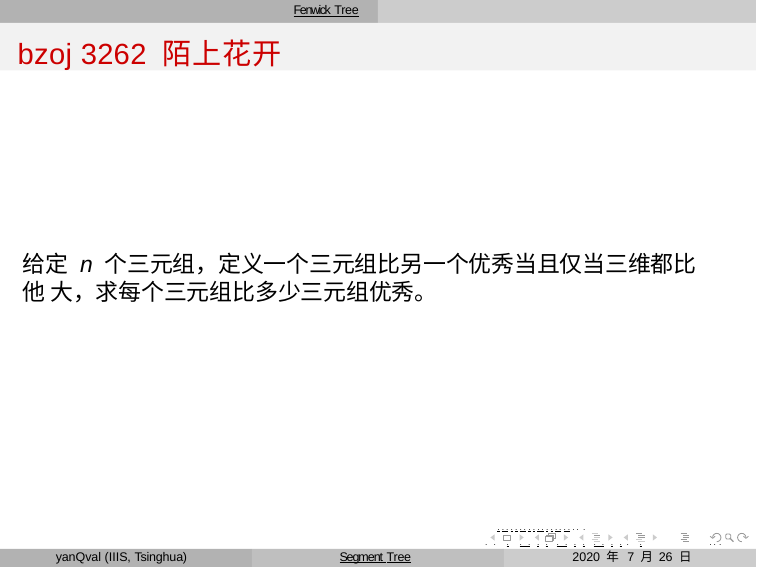

Fenwick Tree
bzoj 3262 陌上花开
给定 n 个三元组，定义一个三元组比另一个优秀当且仅当三维都比他 大，求每个三元组比多少三元组优秀。
. . . . . . . . . . . . . . . . . . . .
.   .     .     .   .   .   .    .   .   .   .    .   .   .   . .     .	. . .
2020 年  7 月 26 日	29 / 29

yanQval (IIIS, Tsinghua)
Segment Tree